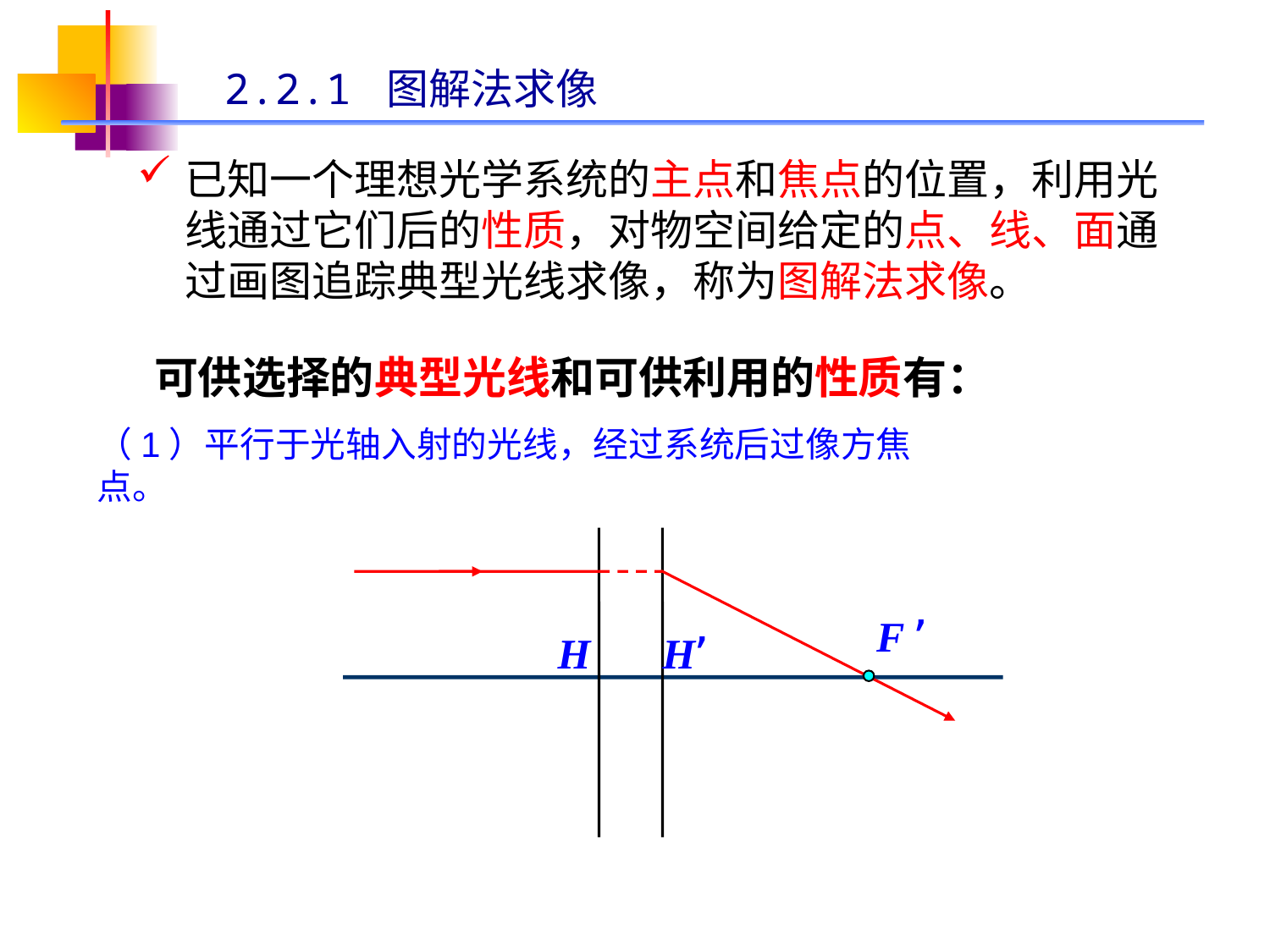

2.2.1 图解法求像
已知一个理想光学系统的主点和焦点的位置，利用光线通过它们后的性质，对物空间给定的点、线、面通过画图追踪典型光线求像，称为图解法求像。
# 可供选择的典型光线和可供利用的性质有：
（1）平行于光轴入射的光线，经过系统后过像方焦点。

F ’
H
H’